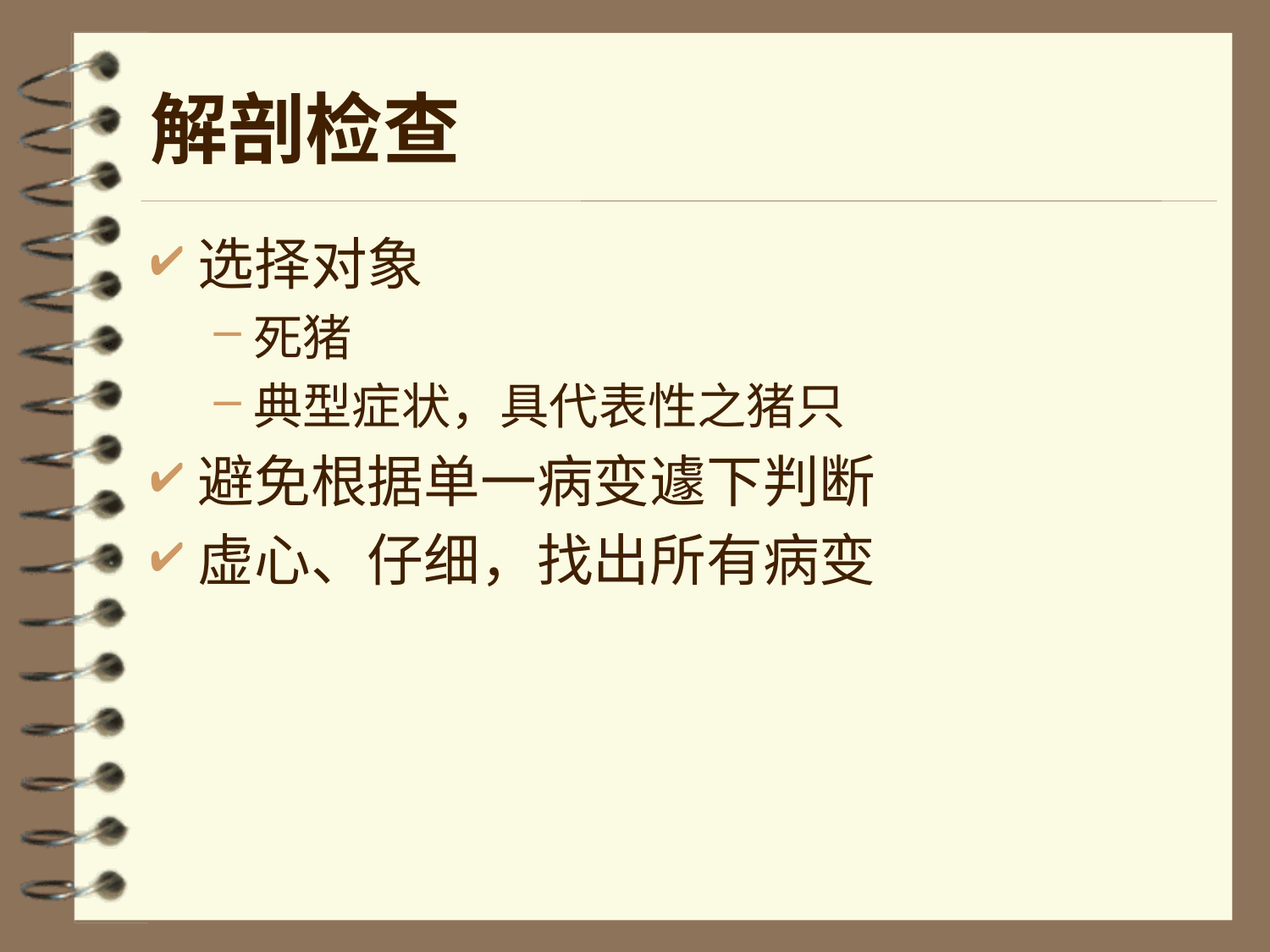

# 解剖检查
选择对象
死猪
典型症状，具代表性之猪只
避免根据单一病变遽下判断
虚心、仔细，找出所有病变